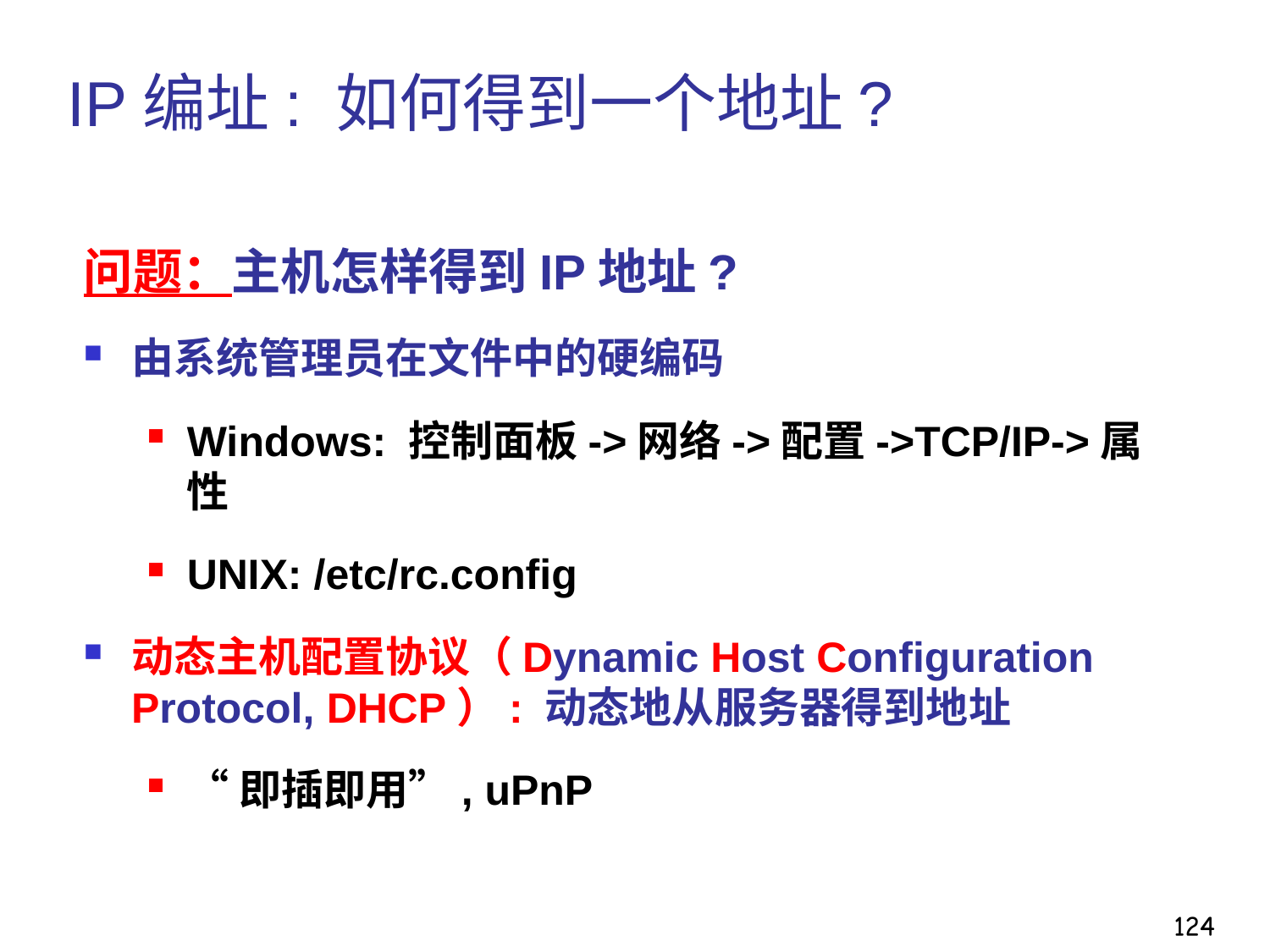

# IP编址: 如何得到一个地址?
问题：主机怎样得到IP地址?
由系统管理员在文件中的硬编码
Windows: 控制面板->网络->配置->TCP/IP->属性
UNIX: /etc/rc.config
动态主机配置协议（Dynamic Host Configuration Protocol, DHCP）: 动态地从服务器得到地址
“即插即用”, uPnP
124